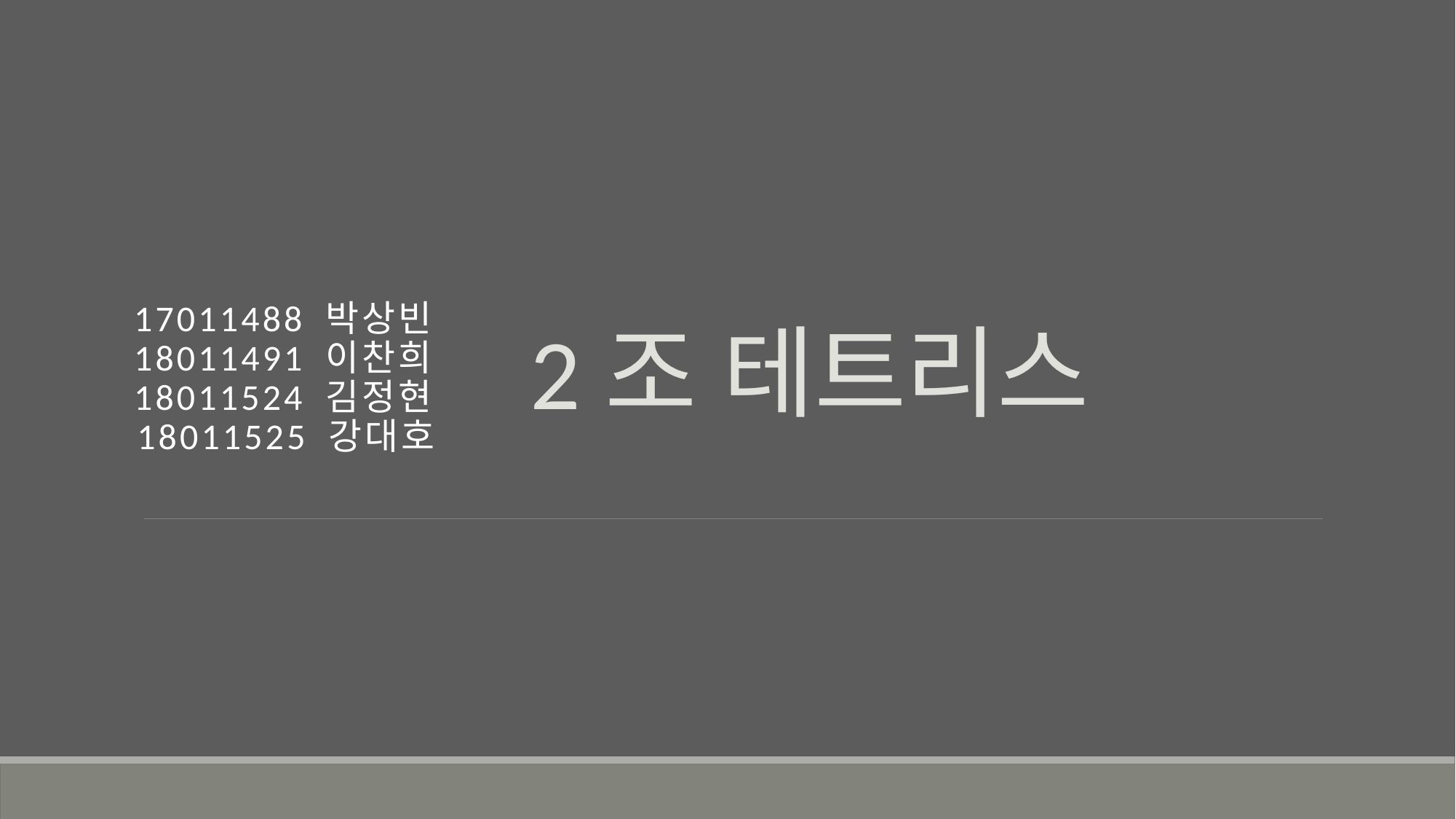

17011488 박상빈 18011491 이찬희 18011524 김정현 18011525 강대호
# 2조 테트리스